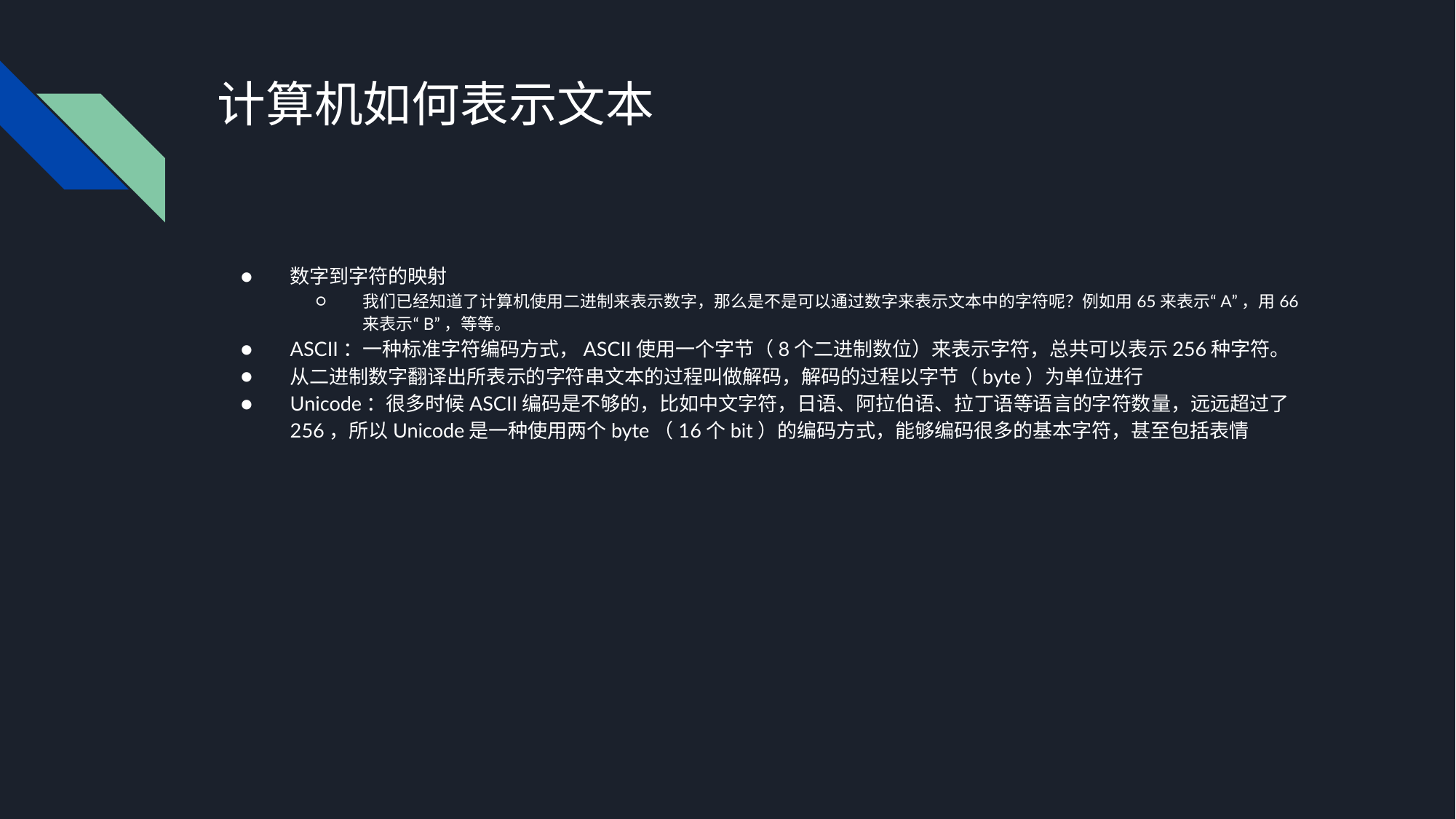

# 计算机如何表示文本
数字到字符的映射
我们已经知道了计算机使用二进制来表示数字，那么是不是可以通过数字来表示文本中的字符呢？例如用65来表示“A”，用66来表示“B”，等等。
ASCII：一种标准字符编码方式，ASCII使用一个字节（8个二进制数位）来表示字符，总共可以表示256种字符。
从二进制数字翻译出所表示的字符串文本的过程叫做解码，解码的过程以字节（byte）为单位进行
Unicode：很多时候ASCII编码是不够的，比如中文字符，日语、阿拉伯语、拉丁语等语言的字符数量，远远超过了256，所以Unicode是一种使用两个byte（16个bit）的编码方式，能够编码很多的基本字符，甚至包括表情😎